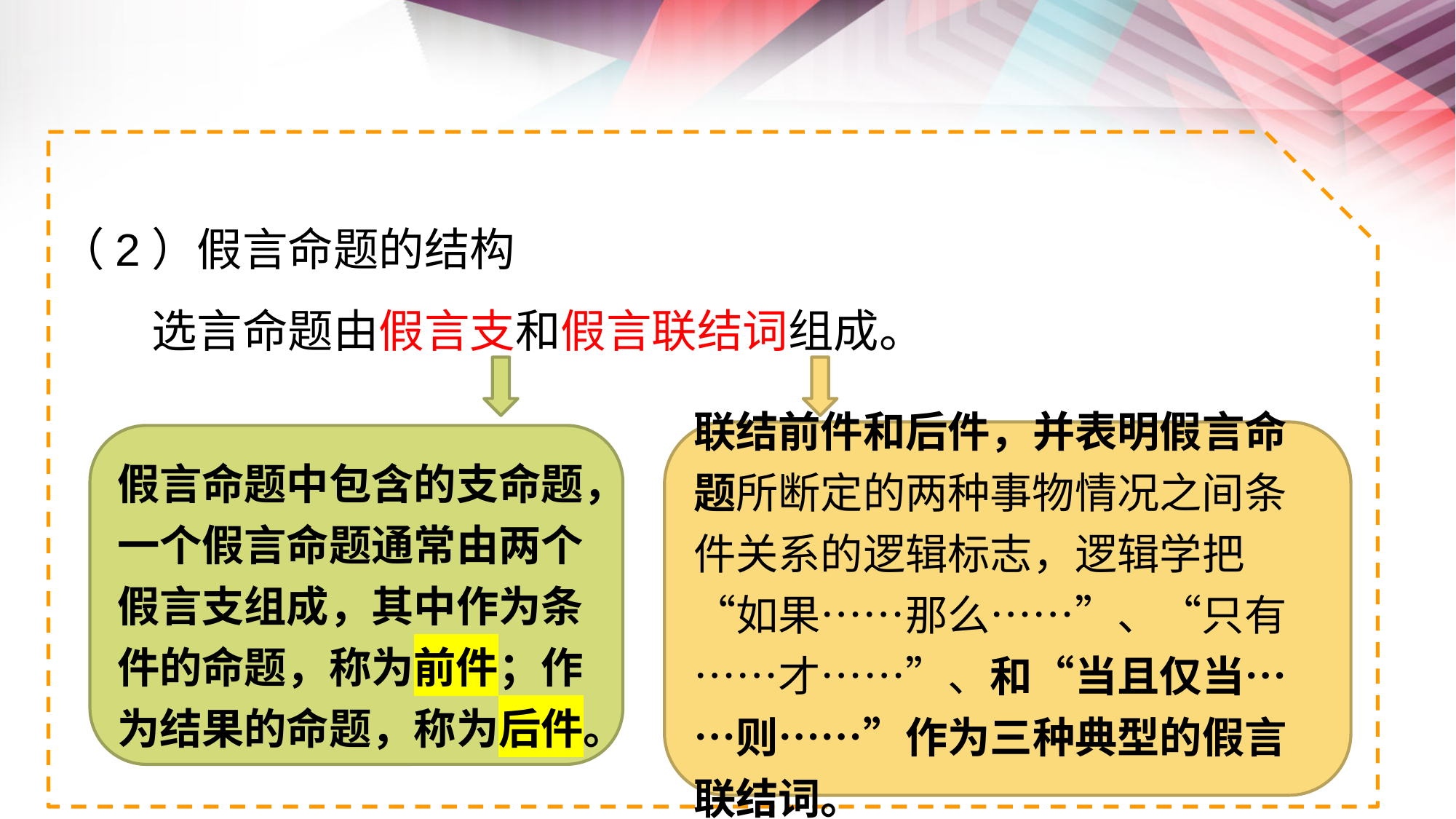

（2）假言命题的结构
        选言命题由假言支和假言联结词组成。

联结前件和后件，并表明假言命题所断定的两种事物情况之间条件关系的逻辑标志，逻辑学把“如果……那么……”、“只有……才……”、和“当且仅当……则……”作为三种典型的假言联结词。
假言命题中包含的支命题，一个假言命题通常由两个假言支组成，其中作为条  件的命题，称为前件；作为结果的命题，称为后件。